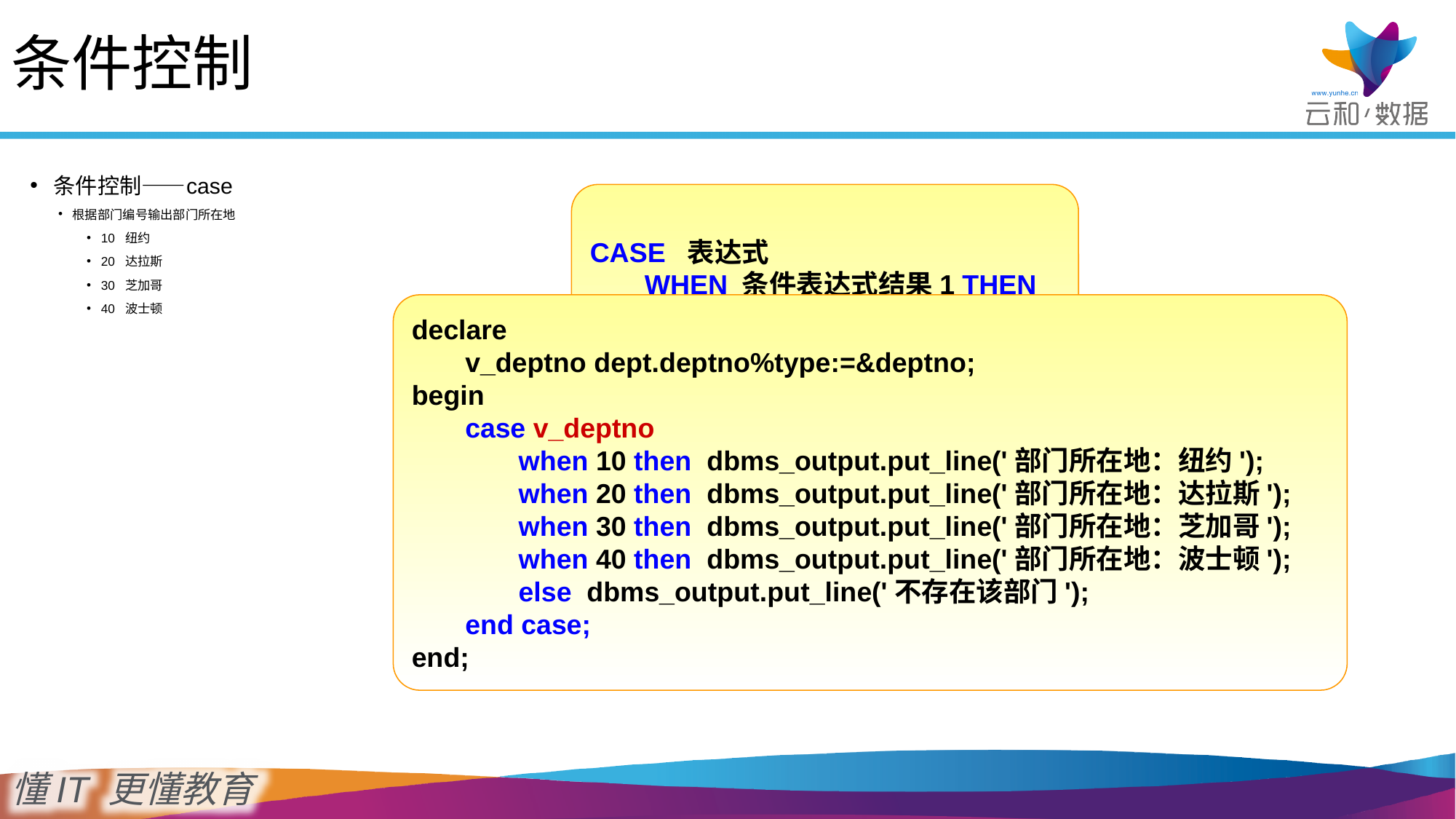

条件控制
条件控制——case
根据部门编号输出部门所在地
10   纽约
20   达拉斯
30   芝加哥
40   波士顿
CASE  表达式
WHEN 条件表达式结果1 THEN
语句段1;
WHEN 条件表达式结果2 THEN
语句段2;
......
ELSE
语句段n;
END CASE;
declare
  	v_deptno dept.deptno%type:=&deptno;
begin
  	case v_deptno
  		when 10 then  dbms_output.put_line('部门所在地：纽约');
  		when 20 then  dbms_output.put_line('部门所在地：达拉斯');
  		when 30 then  dbms_output.put_line('部门所在地：芝加哥');
  		when 40 then  dbms_output.put_line('部门所在地：波士顿');
  		else  dbms_output.put_line('不存在该部门');
  	end case;
end;
17